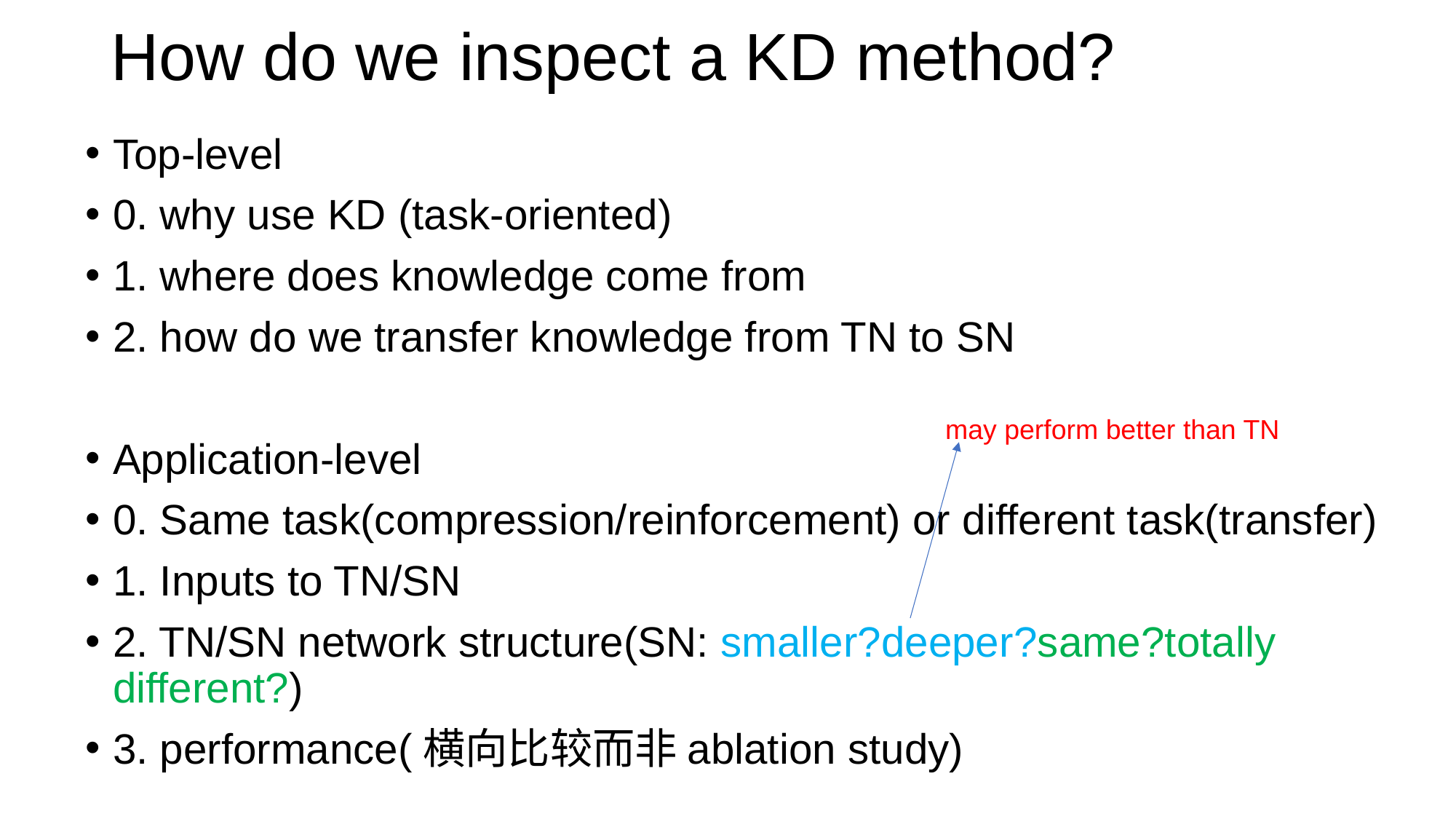

# How do we inspect a KD method?
Top-level
0. why use KD (task-oriented)
1. where does knowledge come from
2. how do we transfer knowledge from TN to SN

Application-level
0. Same task(compression/reinforcement) or different task(transfer)
1. Inputs to TN/SN
2. TN/SN network structure(SN: smaller?deeper?same?totally different?)
3. performance(横向比较而非ablation study)
may perform better than TN